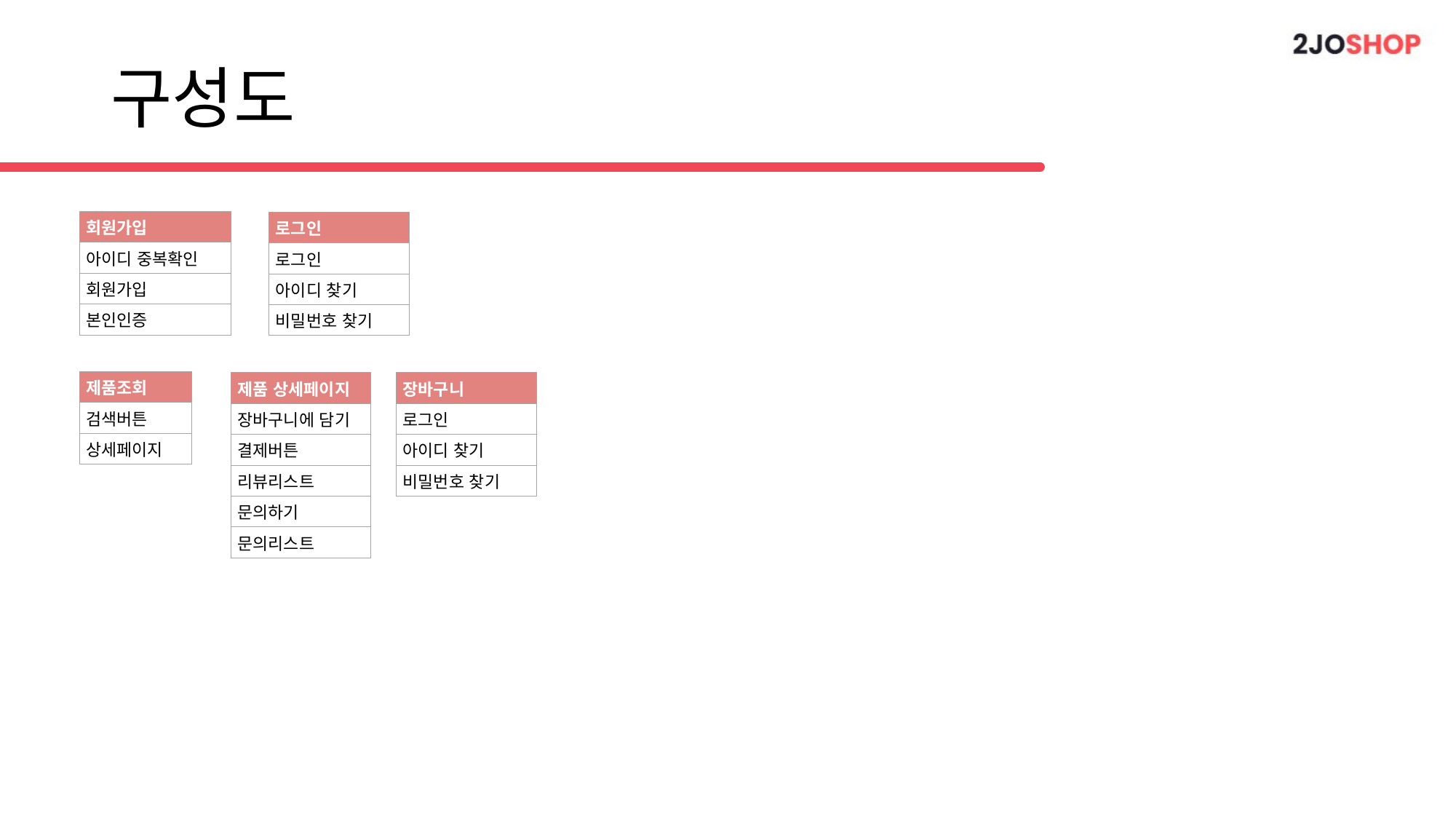

# 구성도
| 회원가입 |
| --- |
| 아이디 중복확인 |
| 회원가입 |
| 본인인증 |
| 로그인 |
| --- |
| 로그인 |
| 아이디 찾기 |
| 비밀번호 찾기 |
| 제품조회 |
| --- |
| 검색버튼 |
| 상세페이지 |
| 제품 상세페이지 |
| --- |
| 장바구니에 담기 |
| 결제버튼 |
| 리뷰리스트 |
| 문의하기 |
| 문의리스트 |
| 장바구니 |
| --- |
| 로그인 |
| 아이디 찾기 |
| 비밀번호 찾기 |